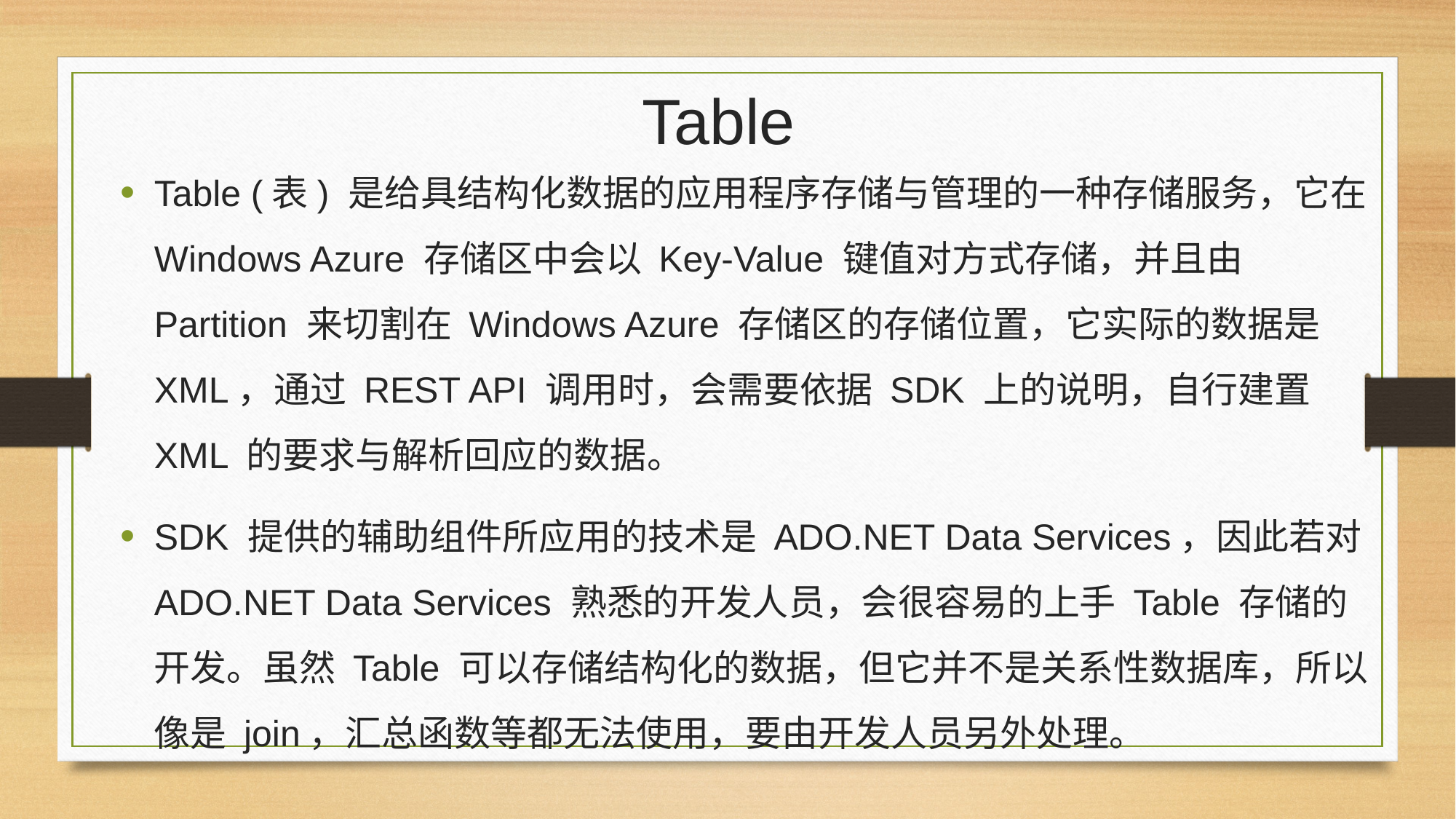

# Table
Table (表) 是给具结构化数据的应用程序存储与管理的一种存储服务，它在 Windows Azure 存储区中会以 Key-Value 键值对方式存储，并且由 Partition 来切割在 Windows Azure 存储区的存储位置，它实际的数据是 XML，通过 REST API 调用时，会需要依据 SDK 上的说明，自行建置 XML 的要求与解析回应的数据。
SDK 提供的辅助组件所应用的技术是 ADO.NET Data Services，因此若对 ADO.NET Data Services 熟悉的开发人员，会很容易的上手 Table 存储的开发。虽然 Table 可以存储结构化的数据，但它并不是关系性数据库，所以像是 join，汇总函数等都无法使用，要由开发人员另外处理。